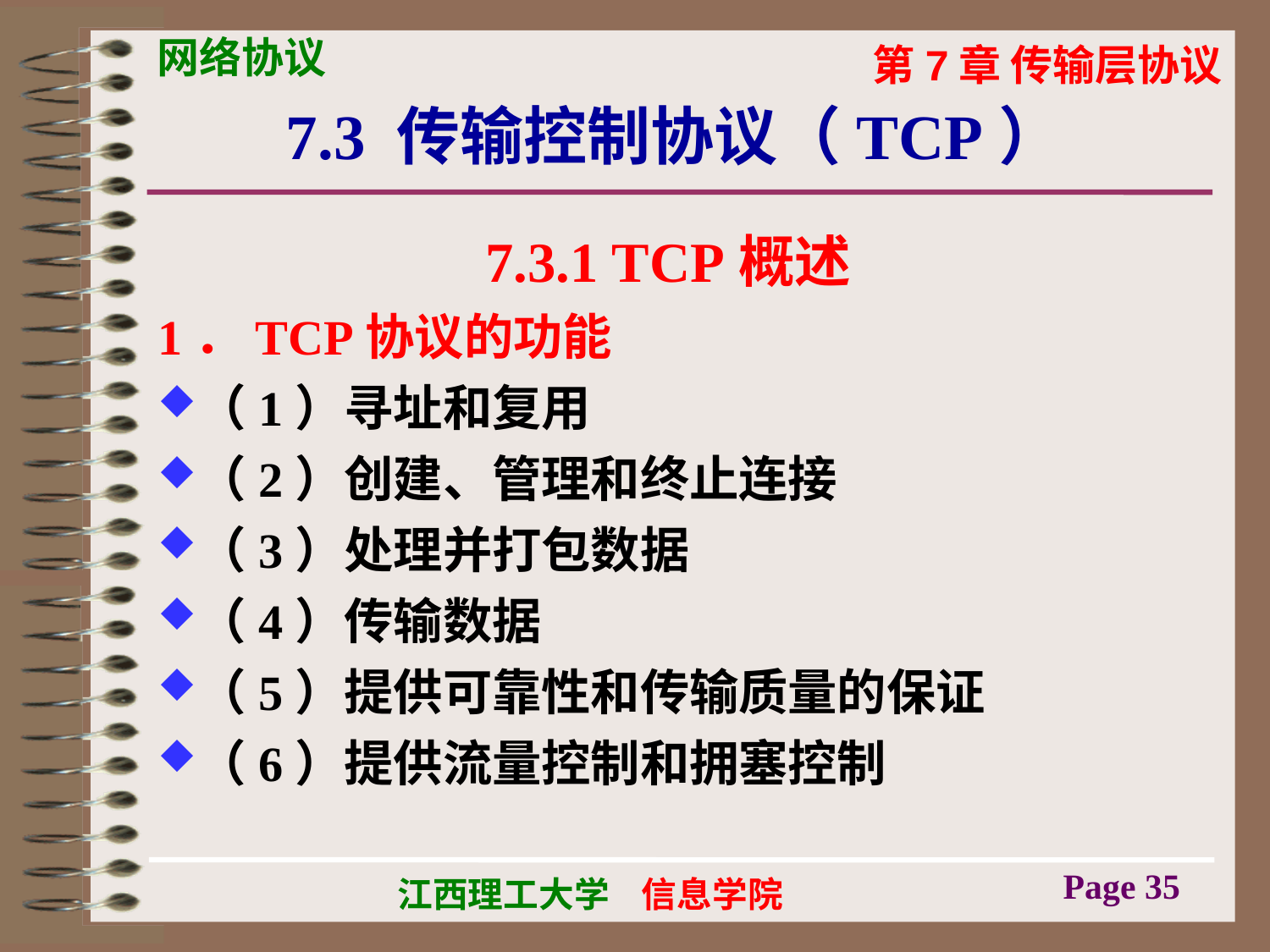

# 7.3 传输控制协议（TCP）
7.3.1 TCP概述
1．TCP协议的功能
（1）寻址和复用
（2）创建、管理和终止连接
（3）处理并打包数据
（4）传输数据
（5）提供可靠性和传输质量的保证
（6）提供流量控制和拥塞控制
Page 35